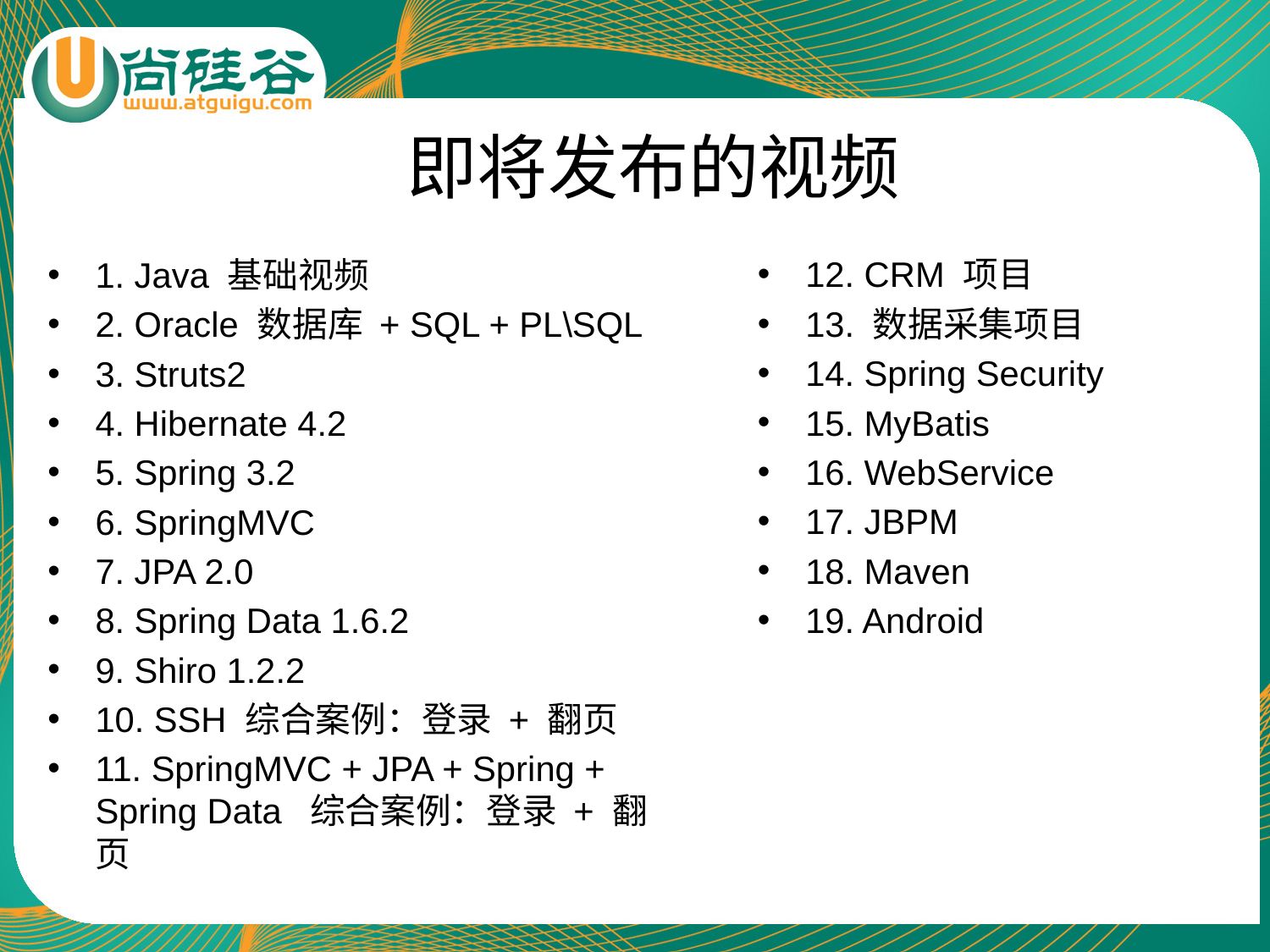

# 即将发布的视频
12. CRM 项目
13. 数据采集项目
14. Spring Security
15. MyBatis
16. WebService
17. JBPM
18. Maven
19. Android
1. Java 基础视频
2. Oracle 数据库 + SQL + PL\SQL
3. Struts2
4. Hibernate 4.2
5. Spring 3.2
6. SpringMVC
7. JPA 2.0
8. Spring Data 1.6.2
9. Shiro 1.2.2
10. SSH 综合案例：登录 + 翻页
11. SpringMVC + JPA + Spring + Spring Data  综合案例：登录 + 翻页